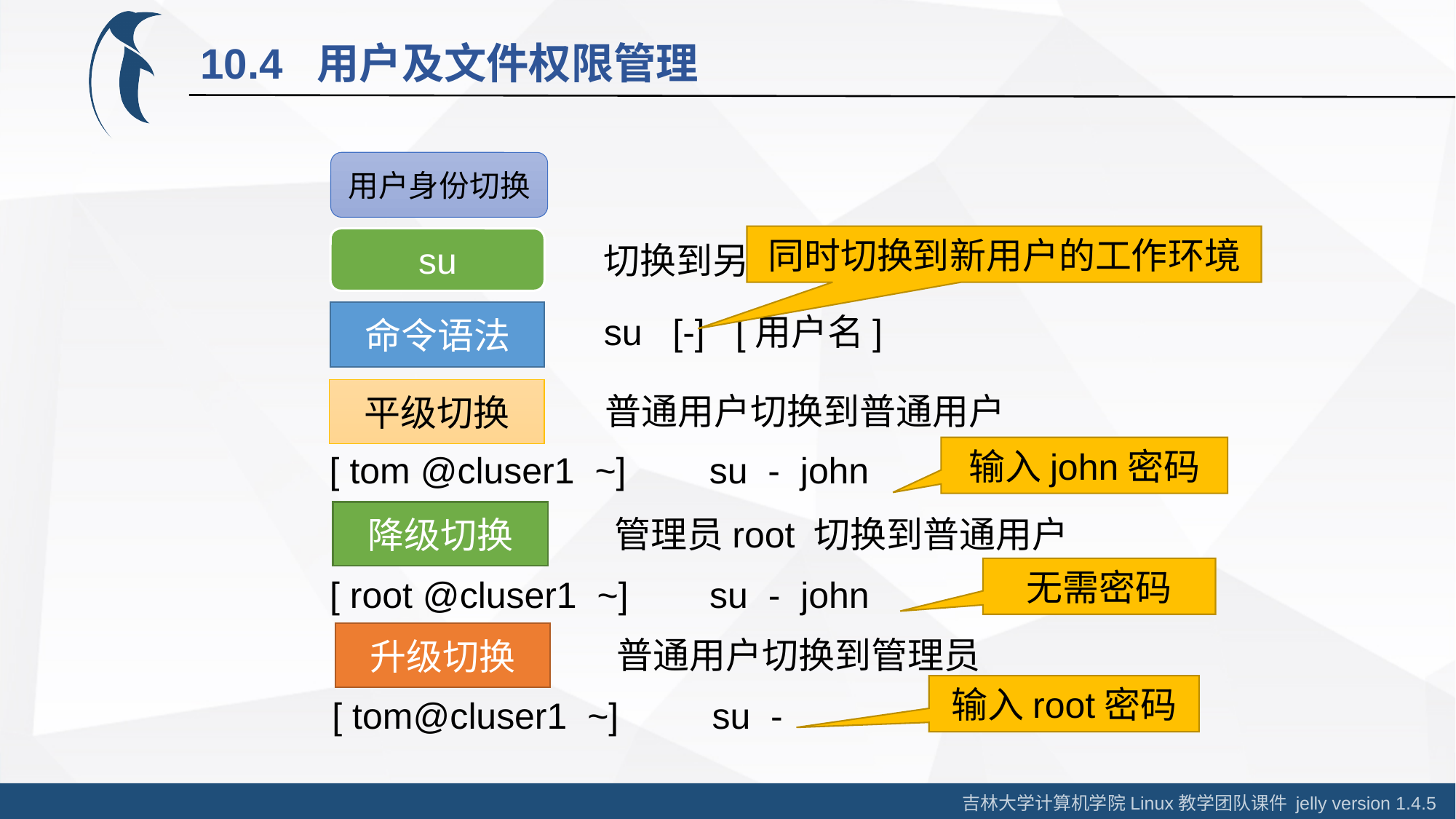

10.4  用户及文件权限管理
用户身份切换
同时切换到新用户的工作环境
su
切换到另一个用户
命令语法
su   [-]   [用户名]
平级切换
普通用户切换到普通用户
输入john密码
[ tom @cluser1  ~]
su  -  john
降级切换
管理员root 切换到普通用户
无需密码
[ root @cluser1  ~]
su  -  john
升级切换
普通用户切换到管理员
输入root密码
[ tom@cluser1  ~]
su  -